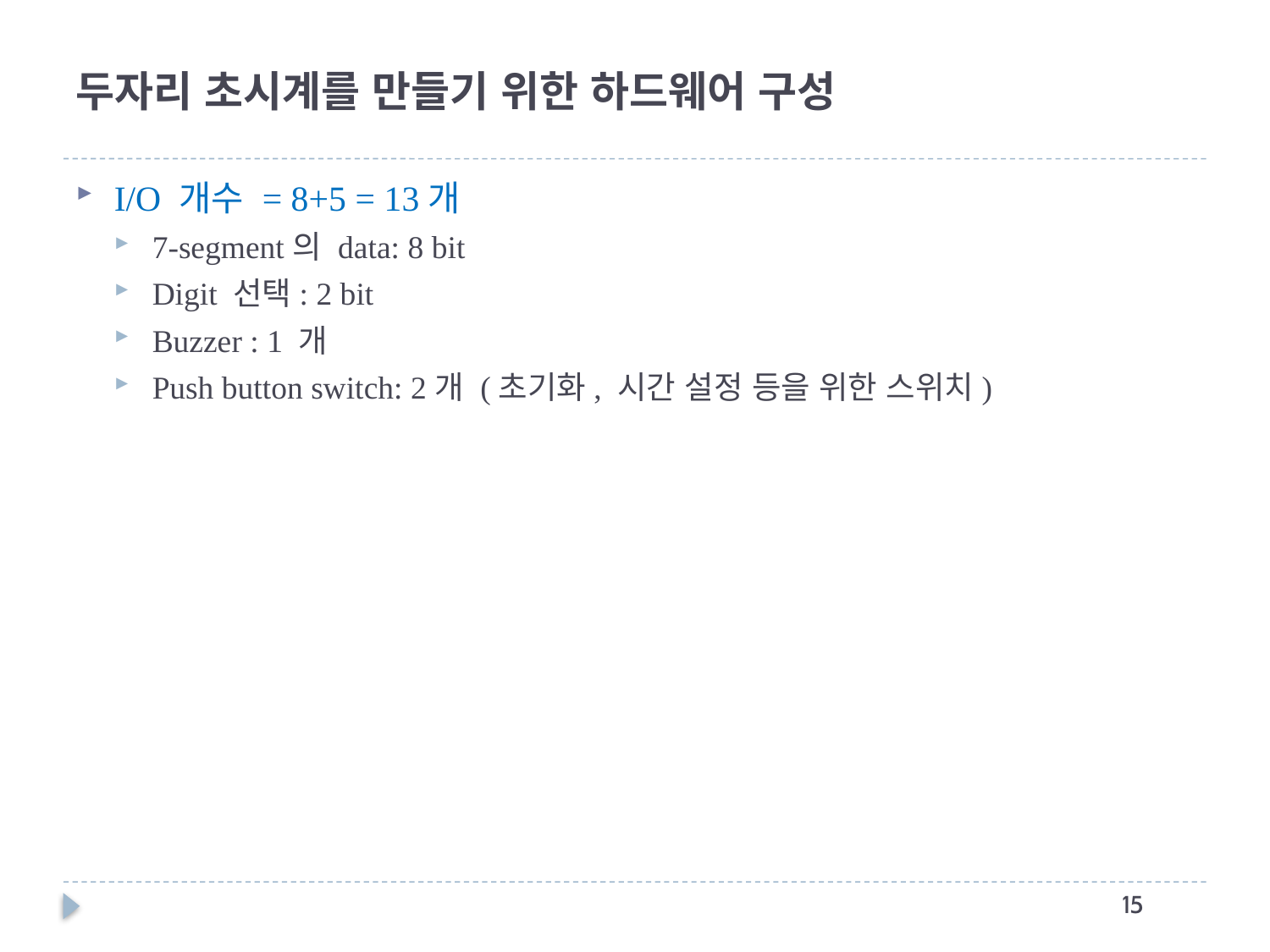

# 두자리 초시계를 만들기 위한 하드웨어 구성
I/O 개수 = 8+5 = 13개
7-segment의 data: 8 bit
Digit 선택: 2 bit
Buzzer : 1 개
Push button switch: 2개 (초기화, 시간 설정 등을 위한 스위치)

15